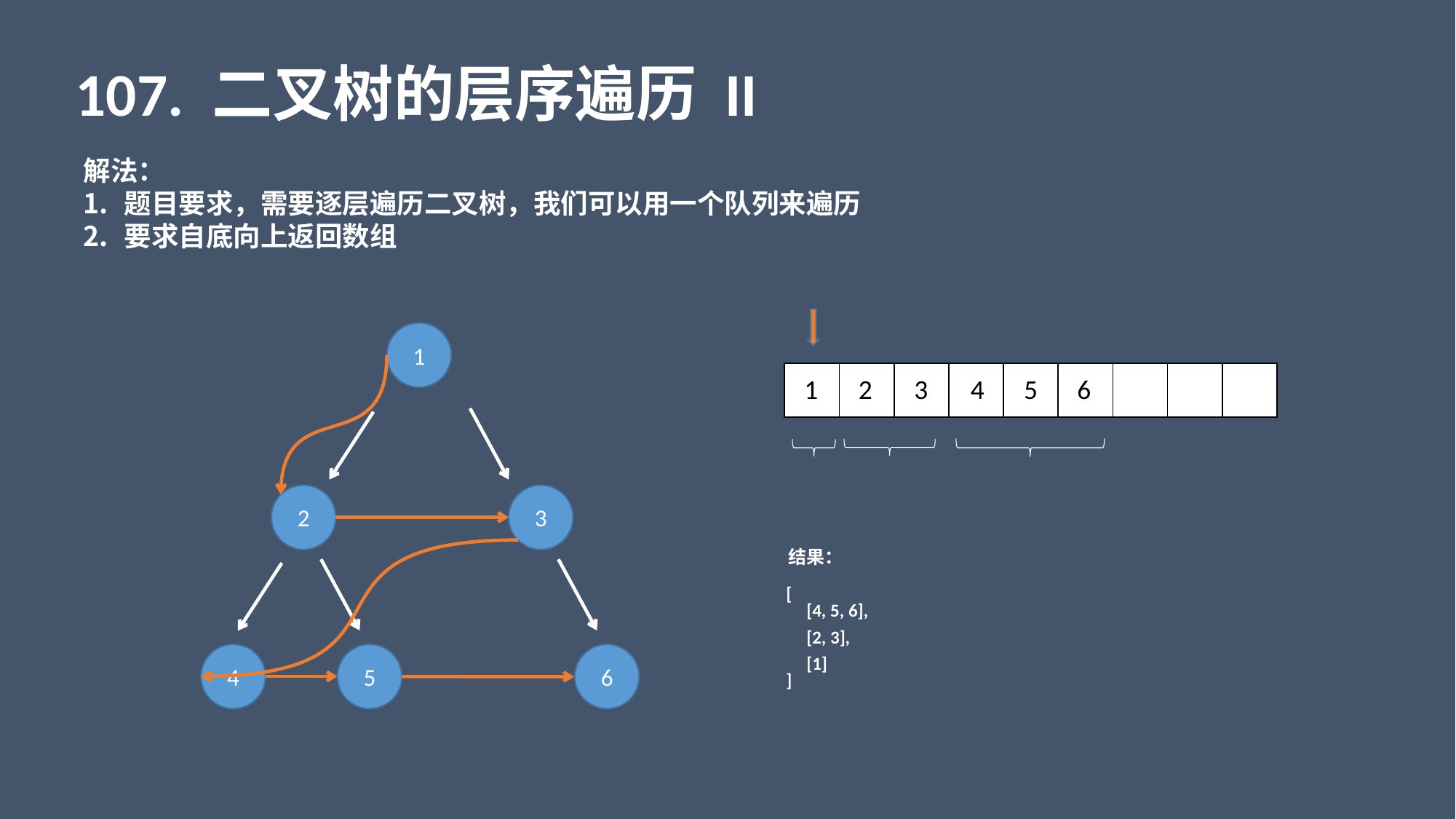

107. 二叉树的层序遍历 II
解法：
题目要求，需要逐层遍历二叉树，我们可以用一个队列来遍历
要求自底向上返回数组

1
|  |  |  |  |  |  |  |  |  |
| --- | --- | --- | --- | --- | --- | --- | --- | --- |
1
2
3
4
5
6

2
3
结果：
[

]
[4, 5, 6],
[2, 3],
4
5
6
[1]